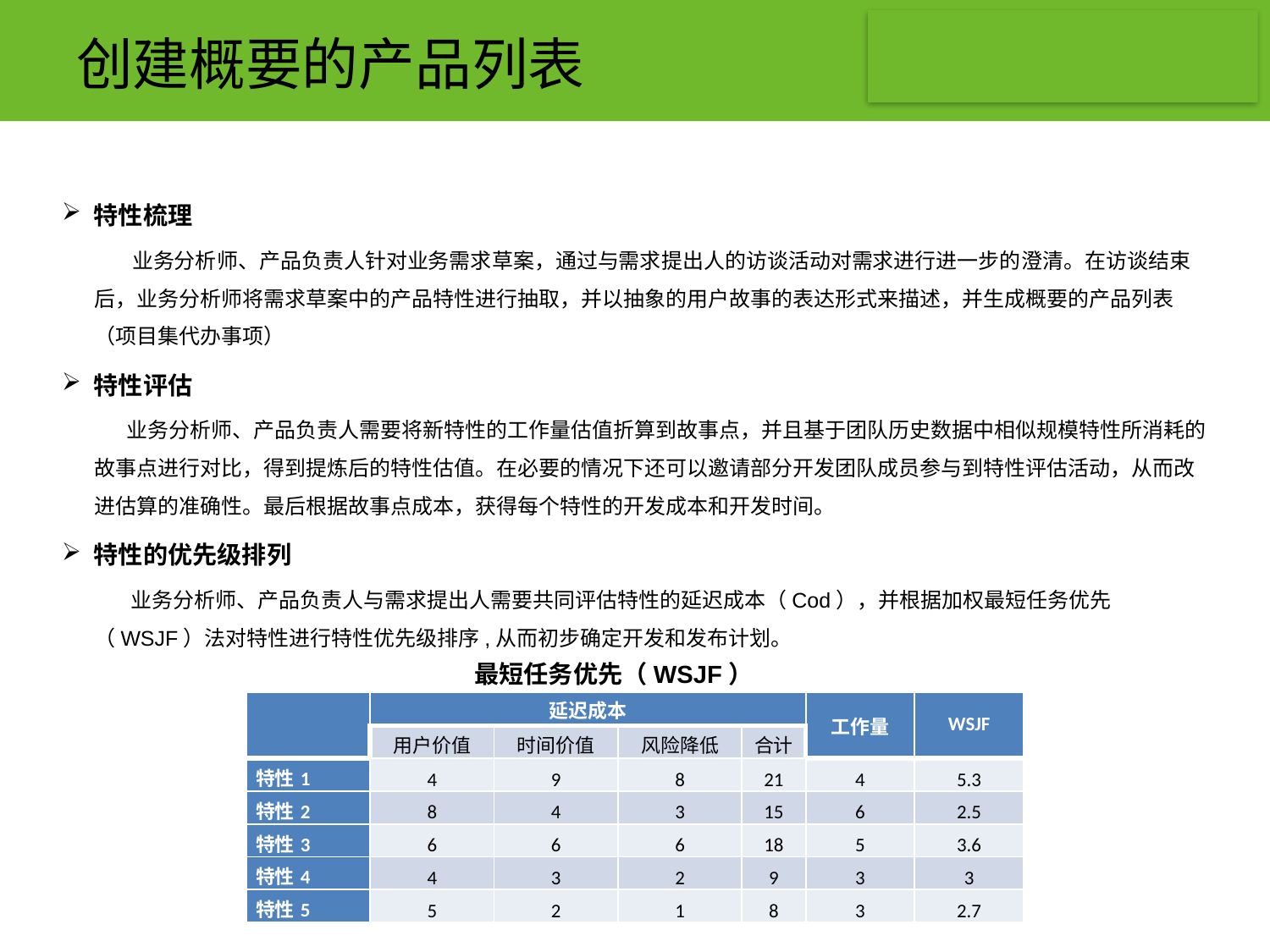

# 创建概要的产品列表
特性梳理
       业务分析师、产品负责人针对业务需求草案，通过与需求提出人的访谈活动对需求进行进一步的澄清。在访谈结束后，业务分析师将需求草案中的产品特性进行抽取，并以抽象的用户故事的表达形式来描述，并生成概要的产品列表（项目集代办事项）
特性评估
       业务分析师、产品负责人需要将新特性的工作量估值折算到故事点，并且基于团队历史数据中相似规模特性所消耗的故事点进行对比，得到提炼后的特性估值。在必要的情况下还可以邀请部分开发团队成员参与到特性评估活动，从而改进估算的准确性。最后根据故事点成本，获得每个特性的开发成本和开发时间。
特性的优先级排列
        业务分析师、产品负责人与需求提出人需要共同评估特性的延迟成本（Cod），并根据加权最短任务优先（WSJF）法对特性进行特性优先级排序,从而初步确定开发和发布计划。
最短任务优先（WSJF）
|  | 延迟成本 |  |  |  | 工作量 | WSJF |
| --- | --- | --- | --- | --- | --- | --- |
|  | 用户价值 | 时间价值 | 风险降低 | 合计 |  |  |
| 特性1 | 4 | 9 | 8 | 21 | 4 | 5.3 |
| 特性2 | 8 | 4 | 3 | 15 | 6 | 2.5 |
| 特性3 | 6 | 6 | 6 | 18 | 5 | 3.6 |
| 特性4 | 4 | 3 | 2 | 9 | 3 | 3 |
| 特性5 | 5 | 2 | 1 | 8 | 3 | 2.7 |